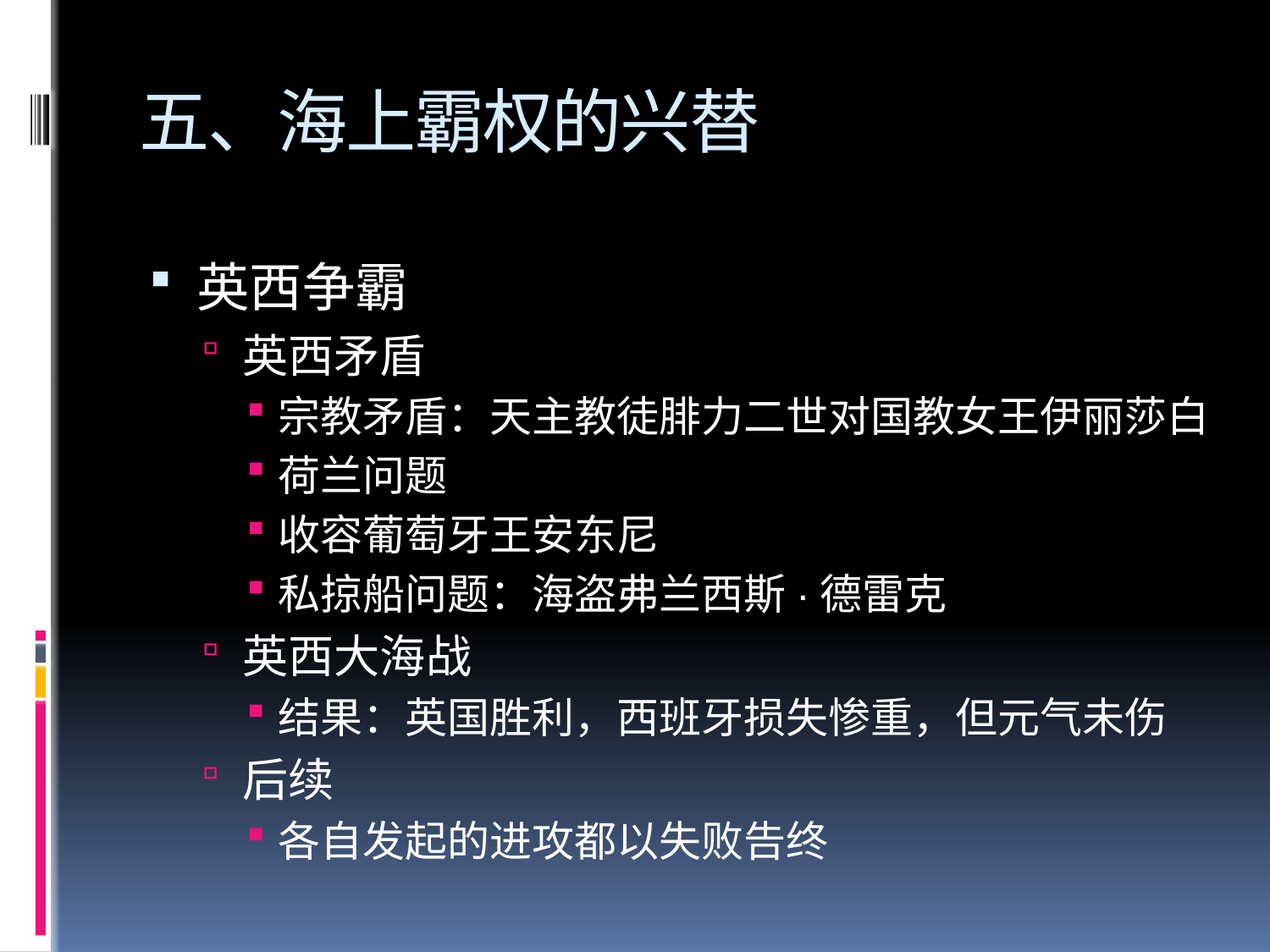

# 五、海上霸权的兴替
英西争霸
英西矛盾
宗教矛盾：天主教徒腓力二世对国教女王伊丽莎白
荷兰问题
收容葡萄牙王安东尼
私掠船问题：海盗弗兰西斯·德雷克
英西大海战
结果：英国胜利，西班牙损失惨重，但元气未伤
后续
各自发起的进攻都以失败告终